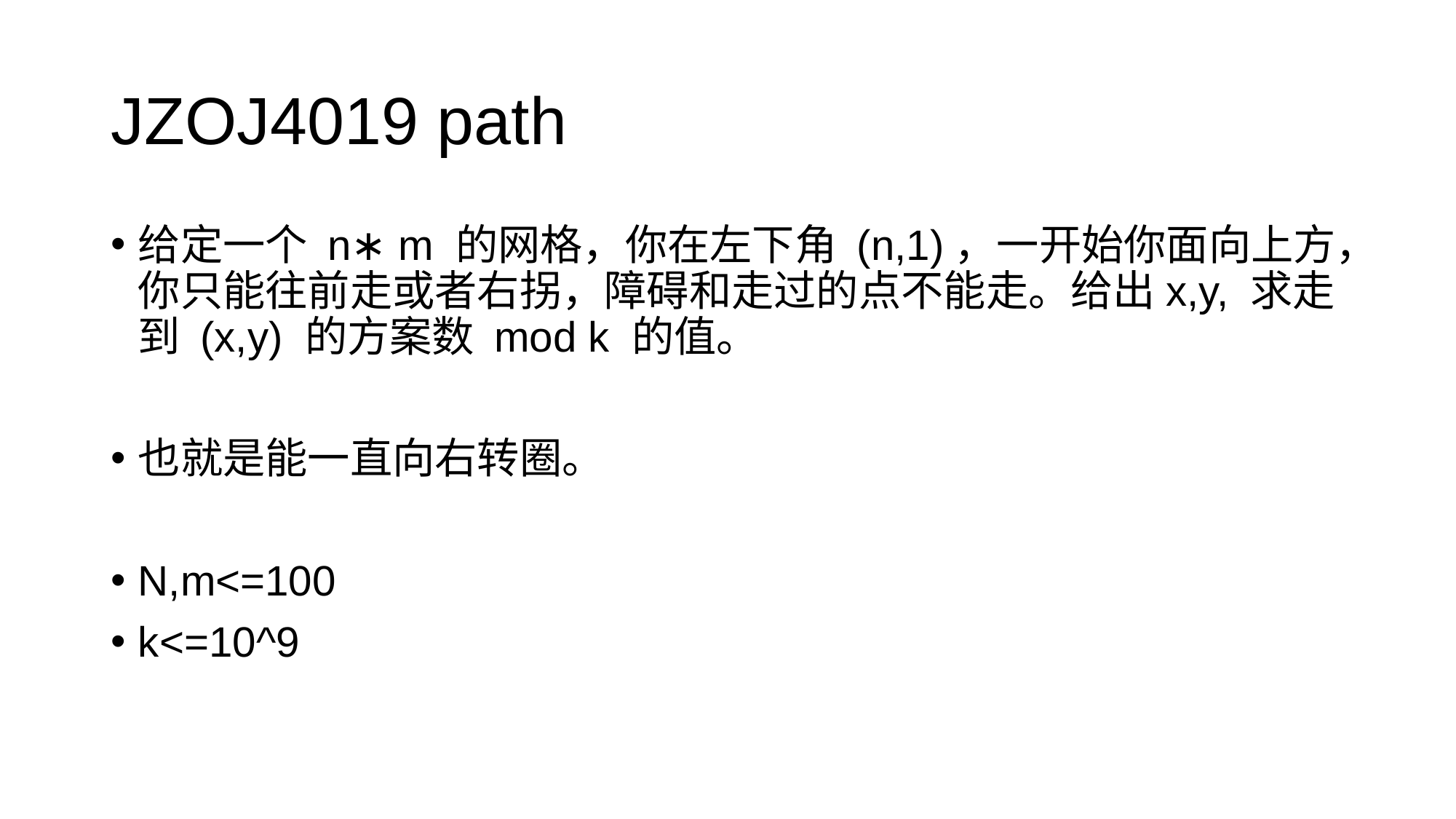

# JZOJ4019 path
给定一个 n∗ m 的网格，你在左下角 (n,1)，一开始你面向上方，你只能往前走或者右拐，障碍和走过的点不能走。给出x,y, 求走到 (x,y) 的方案数 mod k 的值。

也就是能一直向右转圈。

N,m<=100
k<=10^9